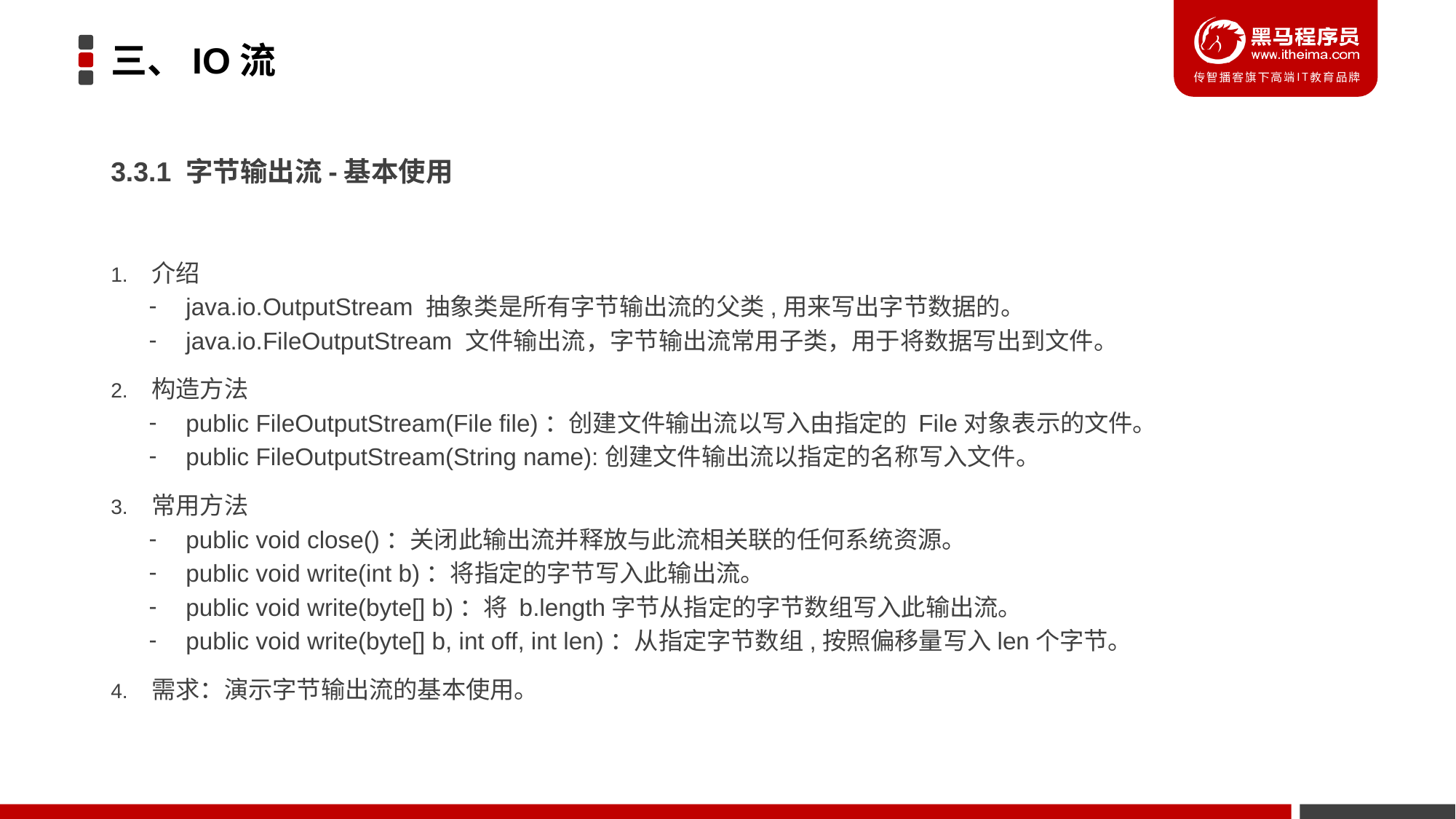

# 三、IO流
3.3.1 字节输出流-基本使用
介绍
java.io.OutputStream 抽象类是所有字节输出流的父类,用来写出字节数据的。
java.io.FileOutputStream 文件输出流，字节输出流常用子类，用于将数据写出到文件。
构造方法
public FileOutputStream(File file)：创建文件输出流以写入由指定的 File对象表示的文件。
public FileOutputStream(String name):创建文件输出流以指定的名称写入文件。
常用方法
public void close()：关闭此输出流并释放与此流相关联的任何系统资源。
public void write(int b)：将指定的字节写入此输出流。
public void write(byte[] b)：将 b.length字节从指定的字节数组写入此输出流。
public void write(byte[] b, int off, int len)：从指定字节数组,按照偏移量写入len个字节。
需求：演示字节输出流的基本使用。